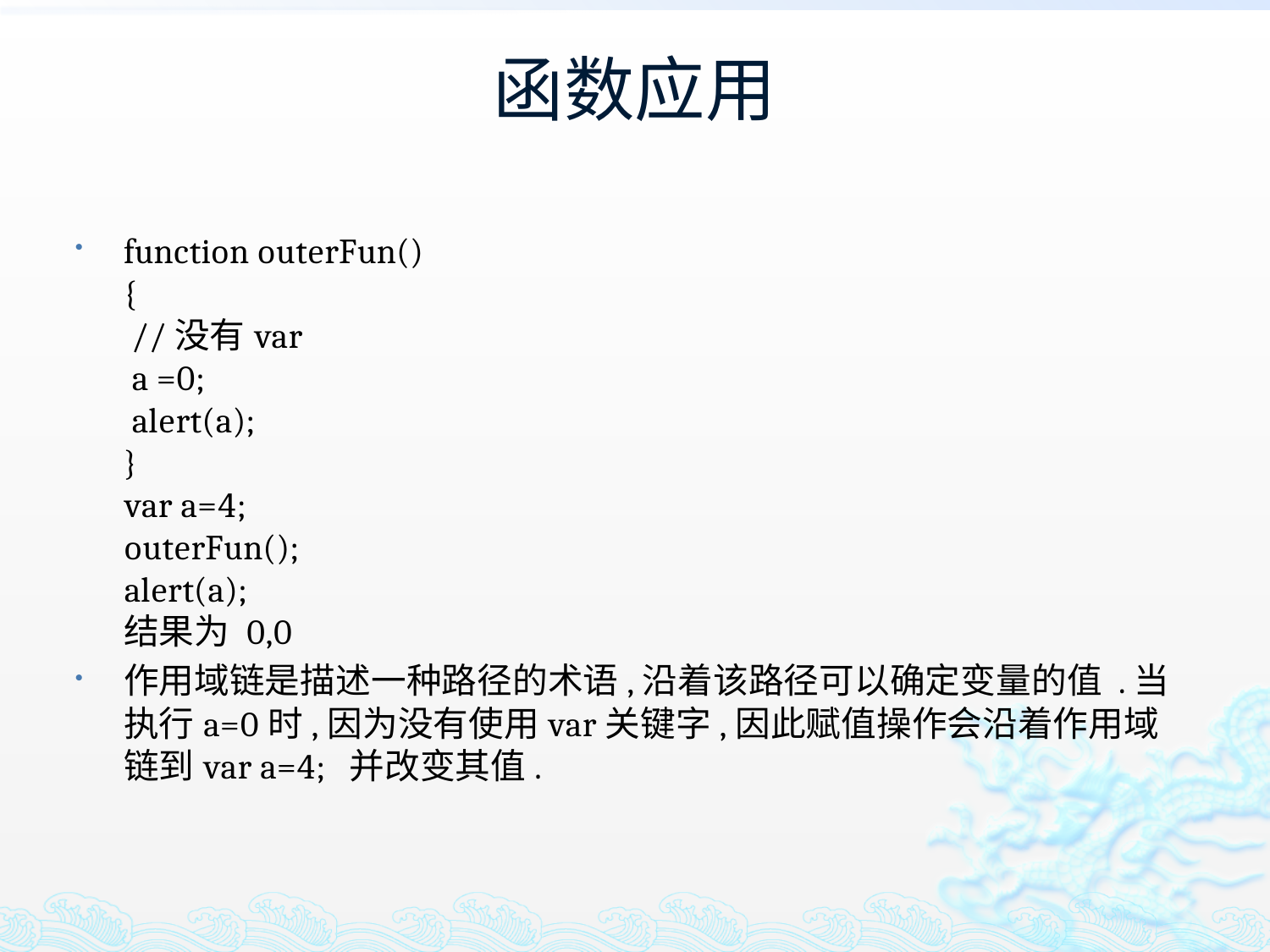

# 函数应用
function outerFun()
{
 //没有var
 a =0;
 alert(a);  
}
var a=4;
outerFun();
alert(a);
结果为 0,0
作用域链是描述一种路径的术语,沿着该路径可以确定变量的值 .当执行a=0时,因为没有使用var关键字,因此赋值操作会沿着作用域链到var a=4;  并改变其值.